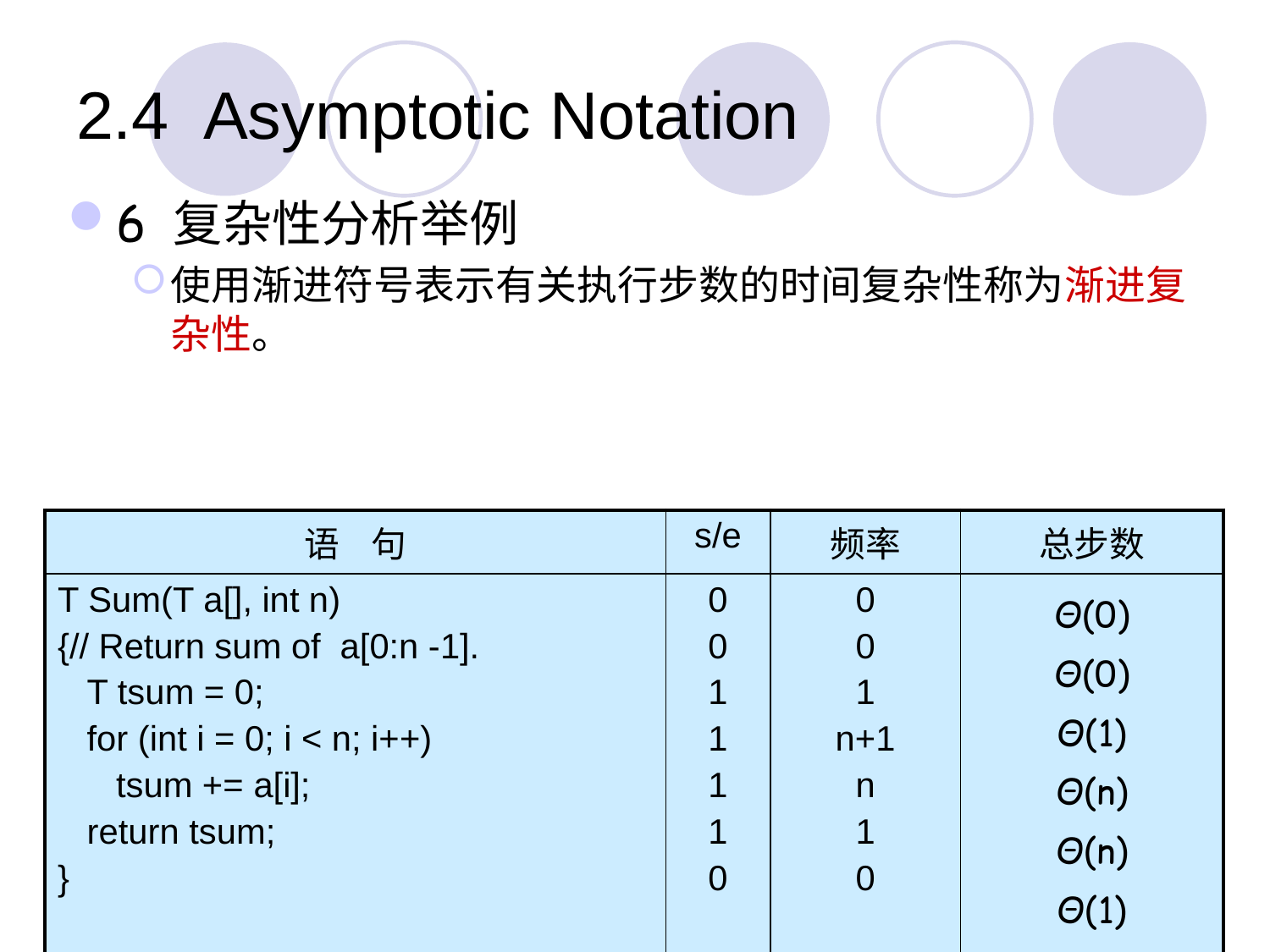

# 2.4	Asymptotic Notation
6 复杂性分析举例
使用渐进符号表示有关执行步数的时间复杂性称为渐进复杂性。
| 语 句 | s/e | 频率 | 总步数 |
| --- | --- | --- | --- |
| T Sum(T a[], int n) {// Return sum of a[0:n -1]. T tsum = 0; for (int i = 0; i < n; i++) tsum += a[i]; return tsum; } | 0 0 1 1 1 1 0 | 0 0 1 n+1 n 1 0 | Θ(0) Θ(0) Θ(1) Θ(n) Θ(n) Θ(1) Θ(0) |

62